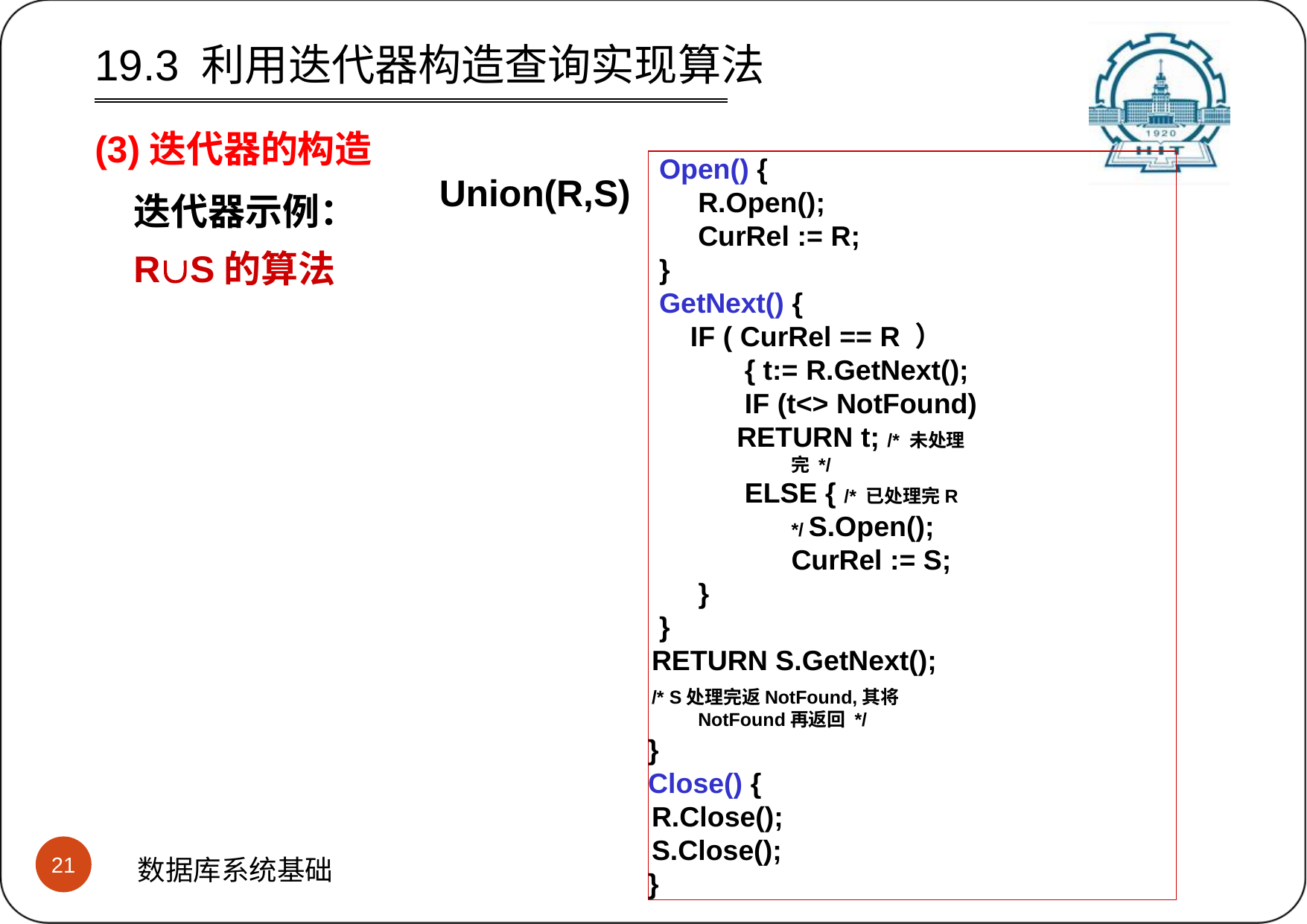

# 19.3 利用迭代器构造查询实现算法
(3)迭代器的构造

Open() {
R.Open(); CurRel := R;
}
GetNext() {
IF ( CurRel == R ）{ t:= R.GetNext();
	IF (t<> NotFound)
RETURN t; /* 未处理完 */
ELSE { /* 已处理完R */ S.Open(); CurRel := S;
}
}
RETURN S.GetNext();
/* S处理完返NotFound,其将NotFound再返回 */
}
Close() {
R.Close();
S.Close();
}
Union(R,S)
迭代器示例： R∪S的算法